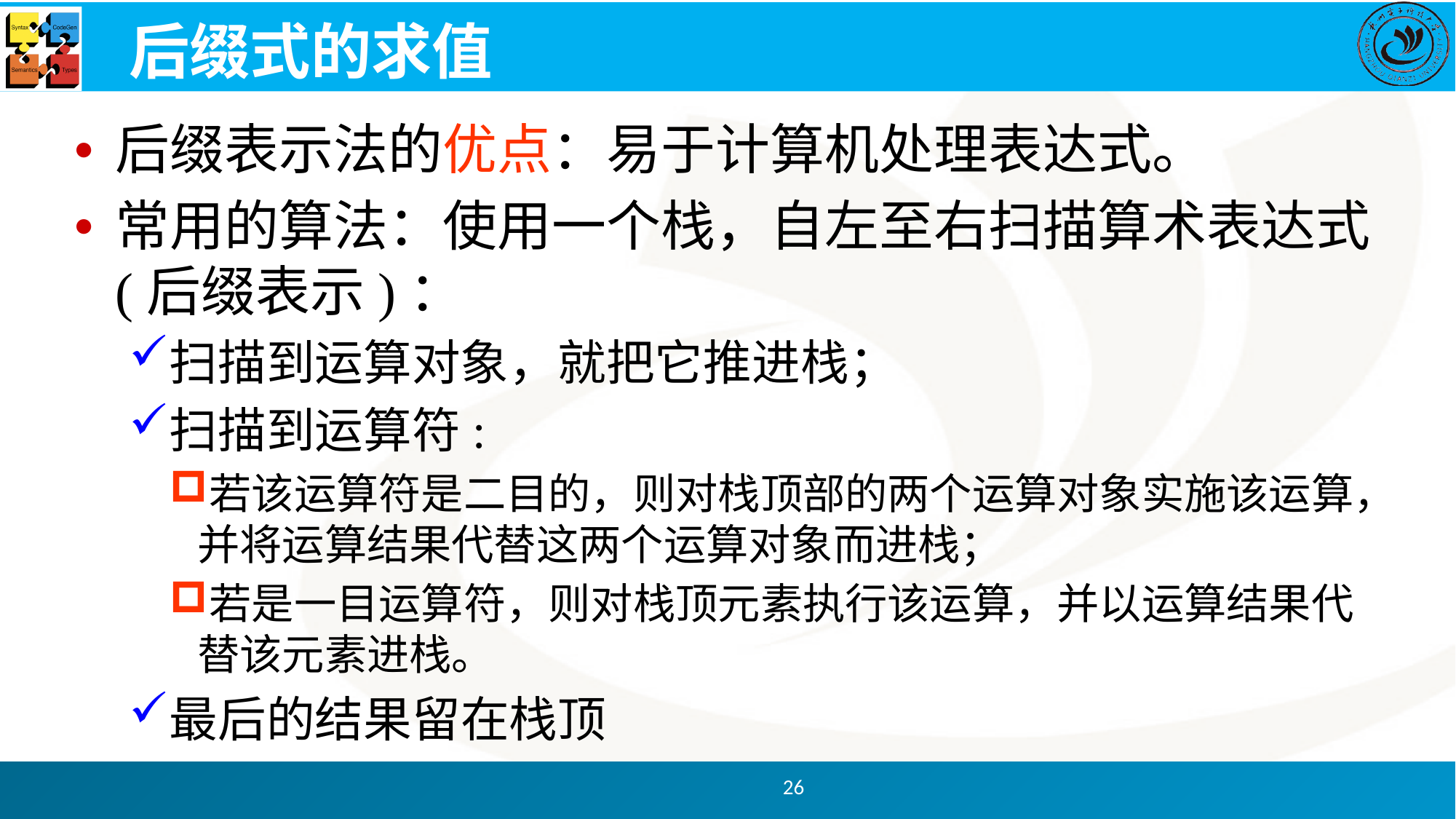

# 后缀式的求值
后缀表示法的优点：易于计算机处理表达式。
常用的算法：使用一个栈，自左至右扫描算术表达式(后缀表示)：
扫描到运算对象，就把它推进栈；
扫描到运算符:
若该运算符是二目的，则对栈顶部的两个运算对象实施该运算，并将运算结果代替这两个运算对象而进栈；
若是一目运算符，则对栈顶元素执行该运算，并以运算结果代替该元素进栈。
最后的结果留在栈顶
26